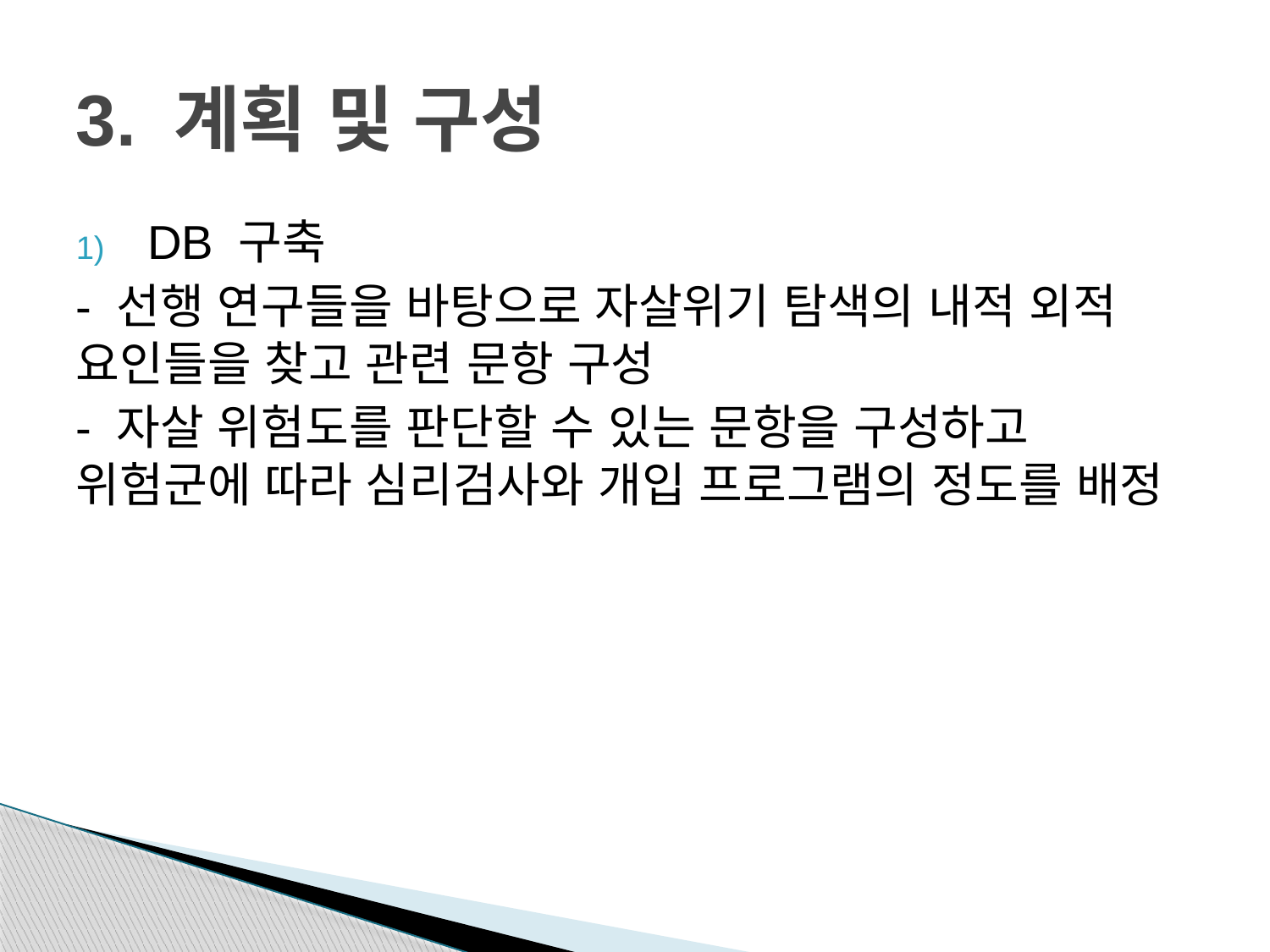

# 3. 계획 및 구성
DB 구축
- 선행 연구들을 바탕으로 자살위기 탐색의 내적 외적 요인들을 찾고 관련 문항 구성
- 자살 위험도를 판단할 수 있는 문항을 구성하고 위험군에 따라 심리검사와 개입 프로그램의 정도를 배정